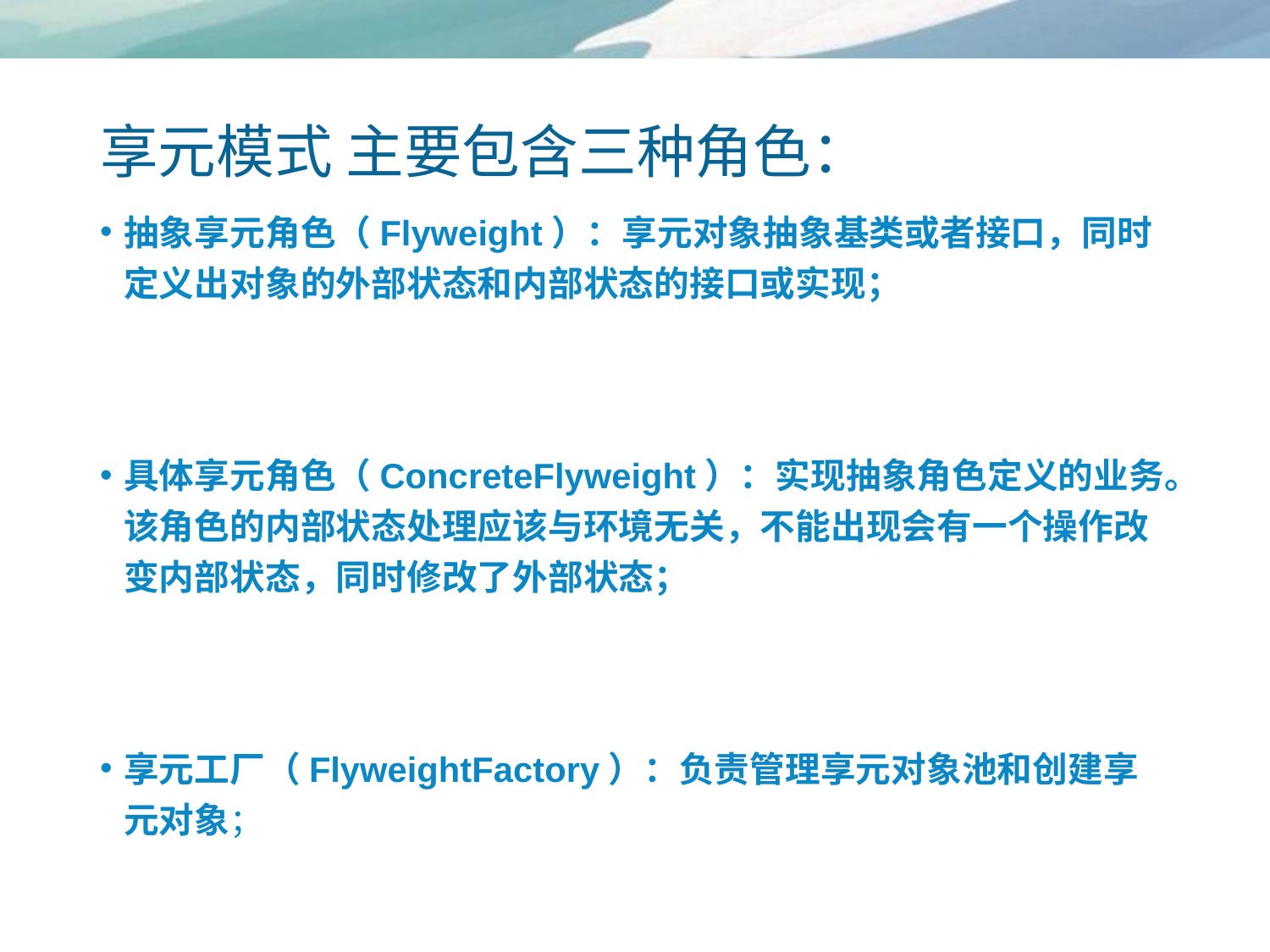

# 享元模式 主要包含三种角色：
抽象享元角色（Flyweight）：享元对象抽象基类或者接口，同时定义出对象的外部状态和内部状态的接口或实现；

具体享元角色（ConcreteFlyweight）：实现抽象角色定义的业务。该角色的内部状态处理应该与环境无关，不能出现会有一个操作改变内部状态，同时修改了外部状态；

享元工厂（FlyweightFactory）：负责管理享元对象池和创建享元对象；